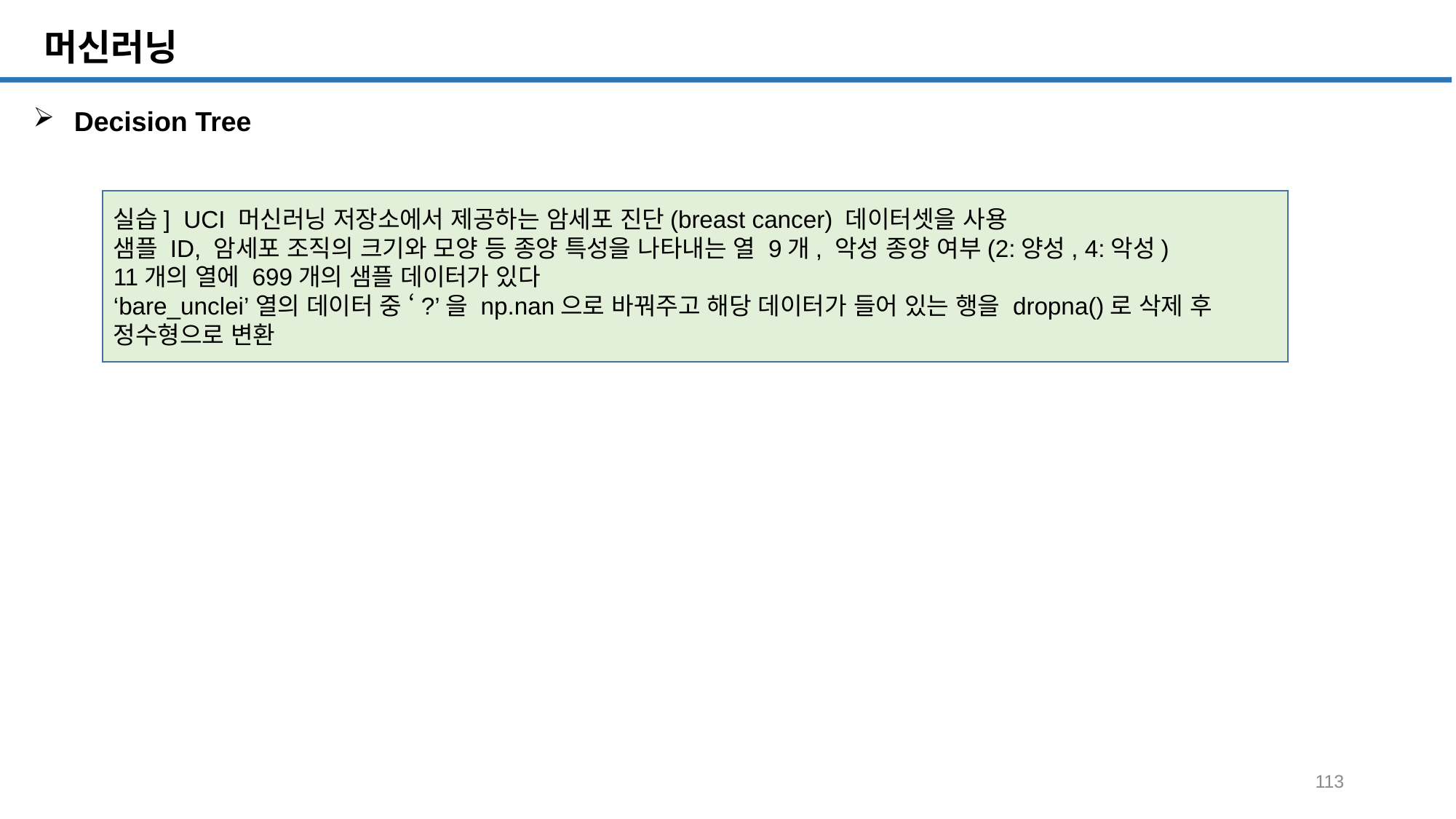

SQL 튜닝 개요
# 머신러닝

Decision Tree

실습]  UCI 머신러닝 저장소에서 제공하는 암세포 진단(breast cancer) 데이터셋을 사용
샘플 ID, 암세포 조직의 크기와 모양 등 종양 특성을 나타내는 열 9개, 악성 종양 여부(2:양성, 4:악성)
11개의 열에 699개의 샘플 데이터가 있다
‘bare_unclei’열의 데이터 중 ‘?’을 np.nan으로 바꿔주고 해당 데이터가 들어 있는 행을 dropna()로 삭제 후 정수형으로 변환
113